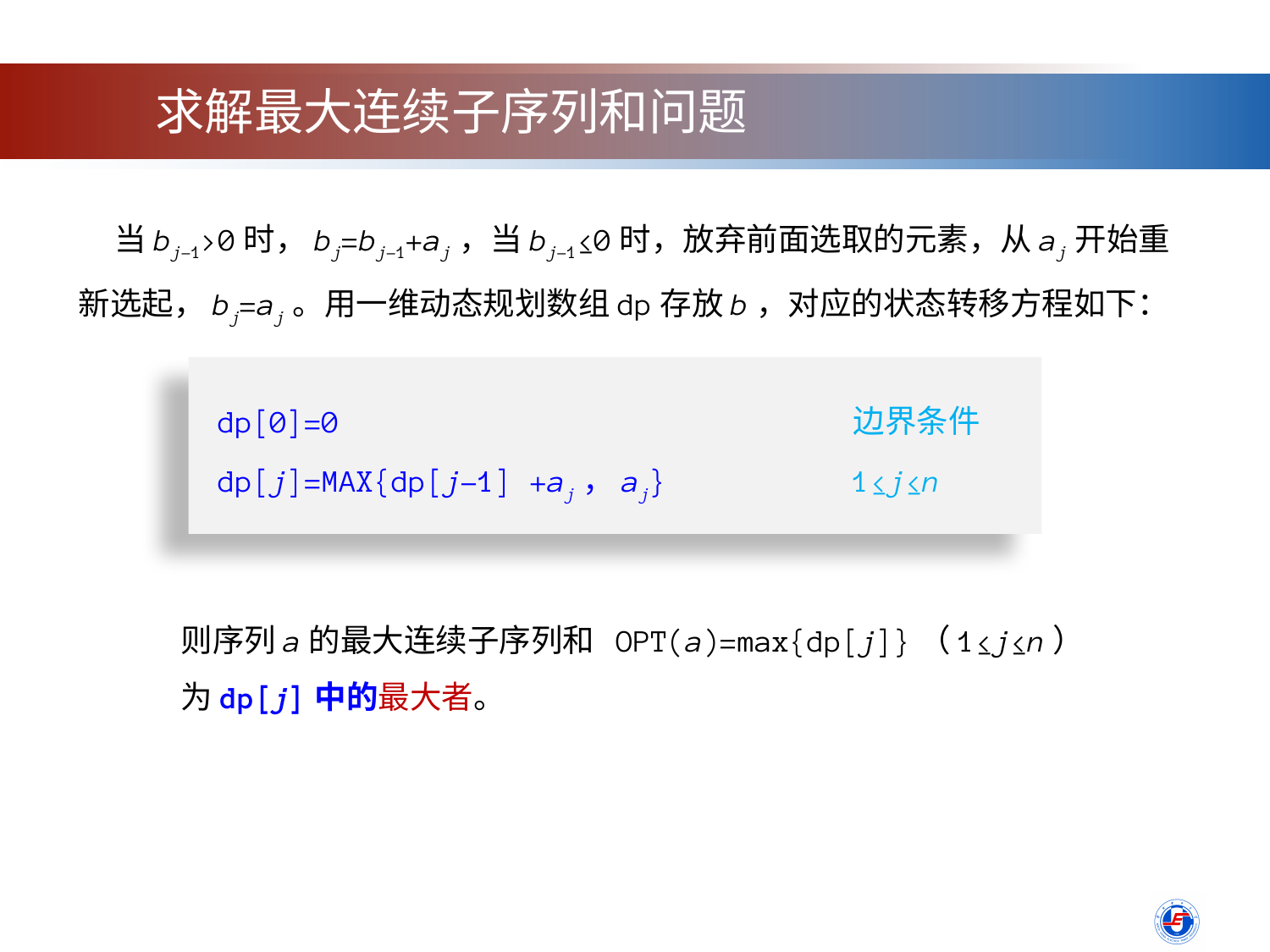

求解最大连续子序列和问题
    当bj-1>0时，bj=bj-1+aj，当bj-1≤0时，放弃前面选取的元素，从aj开始重新选起，bj=aj。用一维动态规划数组dp存放b，对应的状态转移方程如下：
dp[0]=0					边界条件
dp[j]=MAX{dp[j-1] +aj，aj} 		1≤j≤n
则序列a的最大连续子序列和  OPT(a)=max{dp[j]}（1≤j≤n）为dp[j]中的最大者。